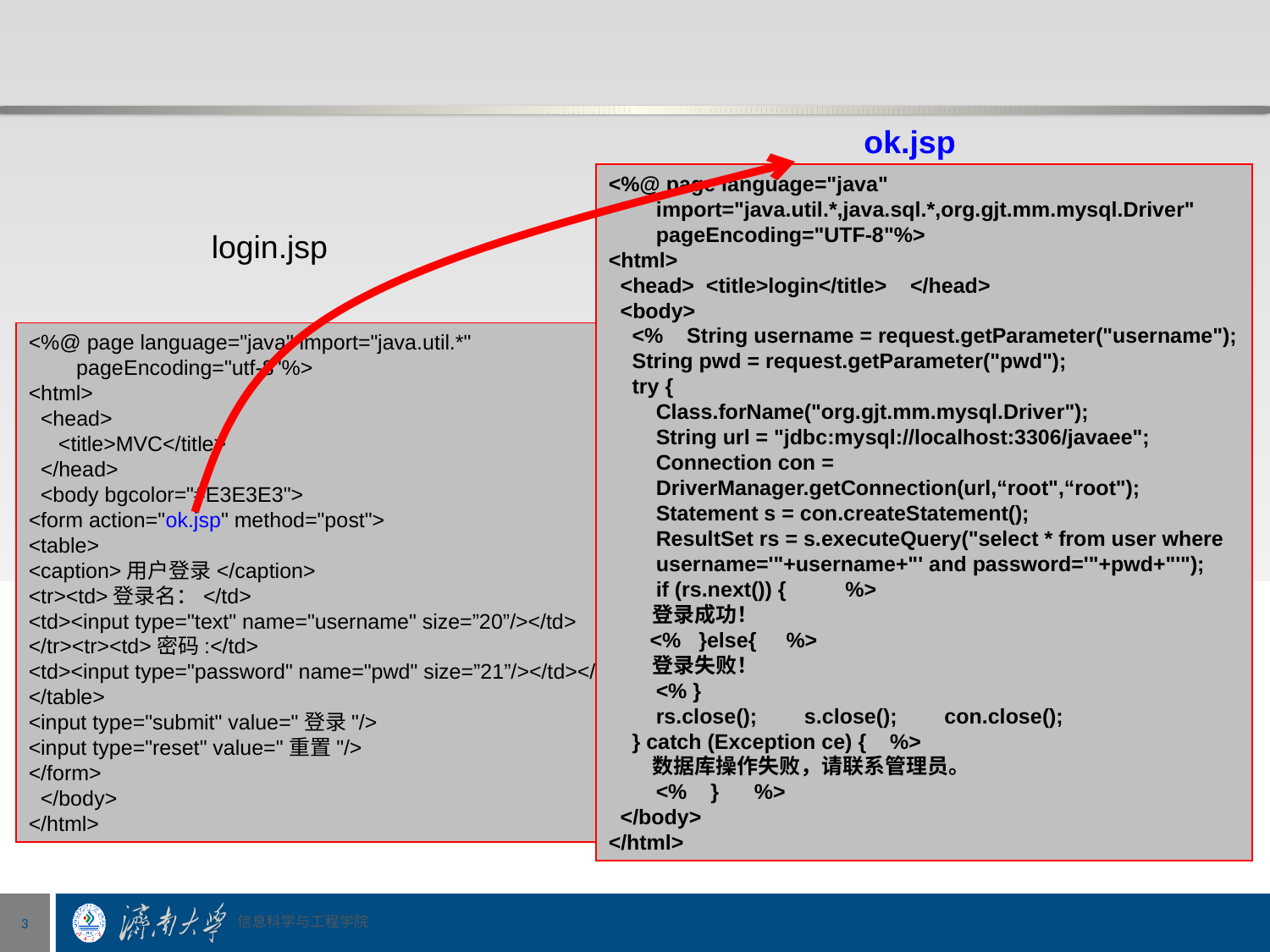

# JSP实现登录
ok.jsp
怎样应用MVC模式？

<%@ page language="java" import="java.util.*,java.sql.*,org.gjt.mm.mysql.Driver" pageEncoding="UTF-8"%>
<html>
  <head>  <title>login</title>    </head>
  <body>
    <%    String username = request.getParameter("username");
    String pwd = request.getParameter("pwd");
    try {
        Class.forName("org.gjt.mm.mysql.Driver");
        String url = "jdbc:mysql://localhost:3306/javaee";
        Connection con = DriverManager.getConnection(url,“root",“root");
        Statement s = con.createStatement();
        ResultSet rs = s.executeQuery("select * from user where username='"+username+"' and password='"+pwd+"'");
        if (rs.next()) {          %>
        登录成功！
       <%   }else{     %>
        登录失败！
        <% }
        rs.close();        s.close();        con.close();
    } catch (Exception ce) {    %>
        数据库操作失败，请联系管理员。
        <%    }      %>
  </body>
</html>
login.jsp
<%@ page language="java" import="java.util.*" pageEncoding="utf-8"%>
<html>
  <head>
     <title>MVC</title>
  </head>
  <body bgcolor="#E3E3E3">
<form action="ok.jsp" method="post">
<table>
<caption>用户登录</caption>
<tr><td>登录名：</td>
<td><input type="text" name="username" size=”20”/></td>
</tr><tr><td>密码:</td>
<td><input type="password" name="pwd" size=”21”/></td></tr>
</table>
<input type="submit" value="登录"/>
<input type="reset" value="重置"/>
</form>
  </body>
</html>